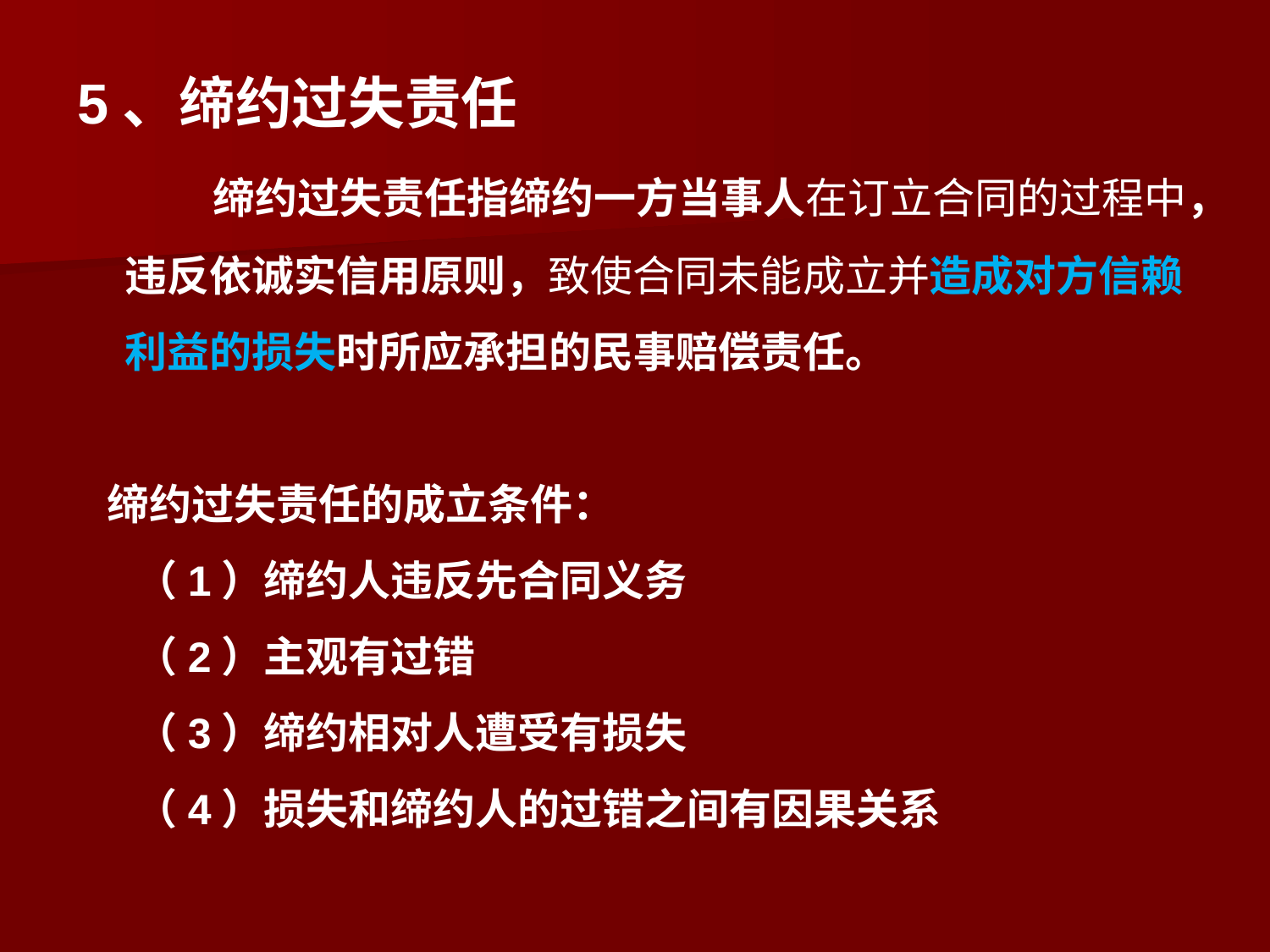

5、缔约过失责任
           缔约过失责任指缔约一方当事人在订立合同的过程中，违反依诚实信用原则，致使合同未能成立并造成对方信赖利益的损失时所应承担的民事赔偿责任。

  缔约过失责任的成立条件：
     （1）缔约人违反先合同义务
     （2）主观有过错
     （3）缔约相对人遭受有损失
     （4）损失和缔约人的过错之间有因果关系
5